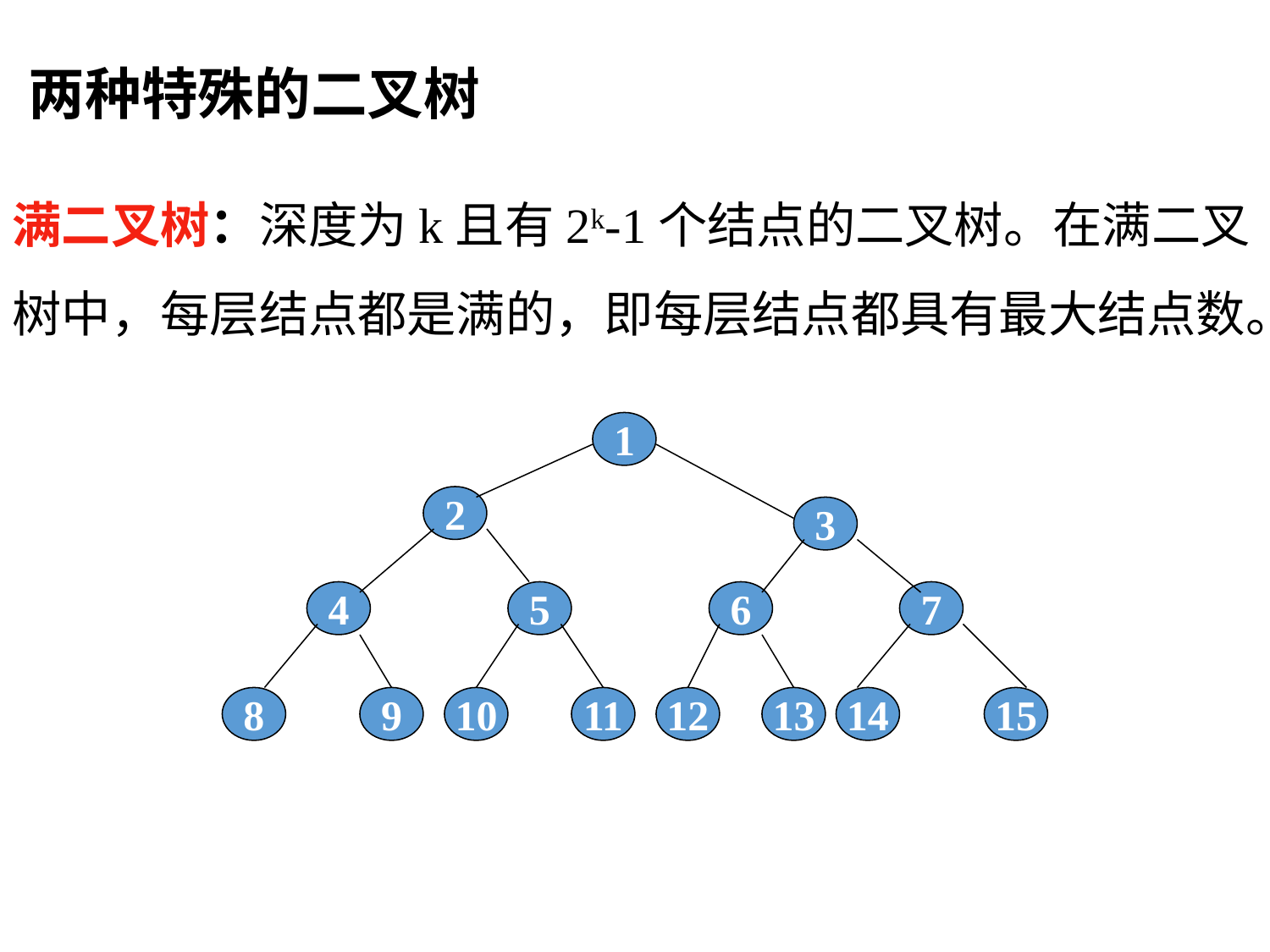

两种特殊的二叉树
满二叉树：深度为k且有2k-1个结点的二叉树。在满二叉树中，每层结点都是满的，即每层结点都具有最大结点数。
1

2
3

4
5
6
7

8
9
10
11
12
13
14
15